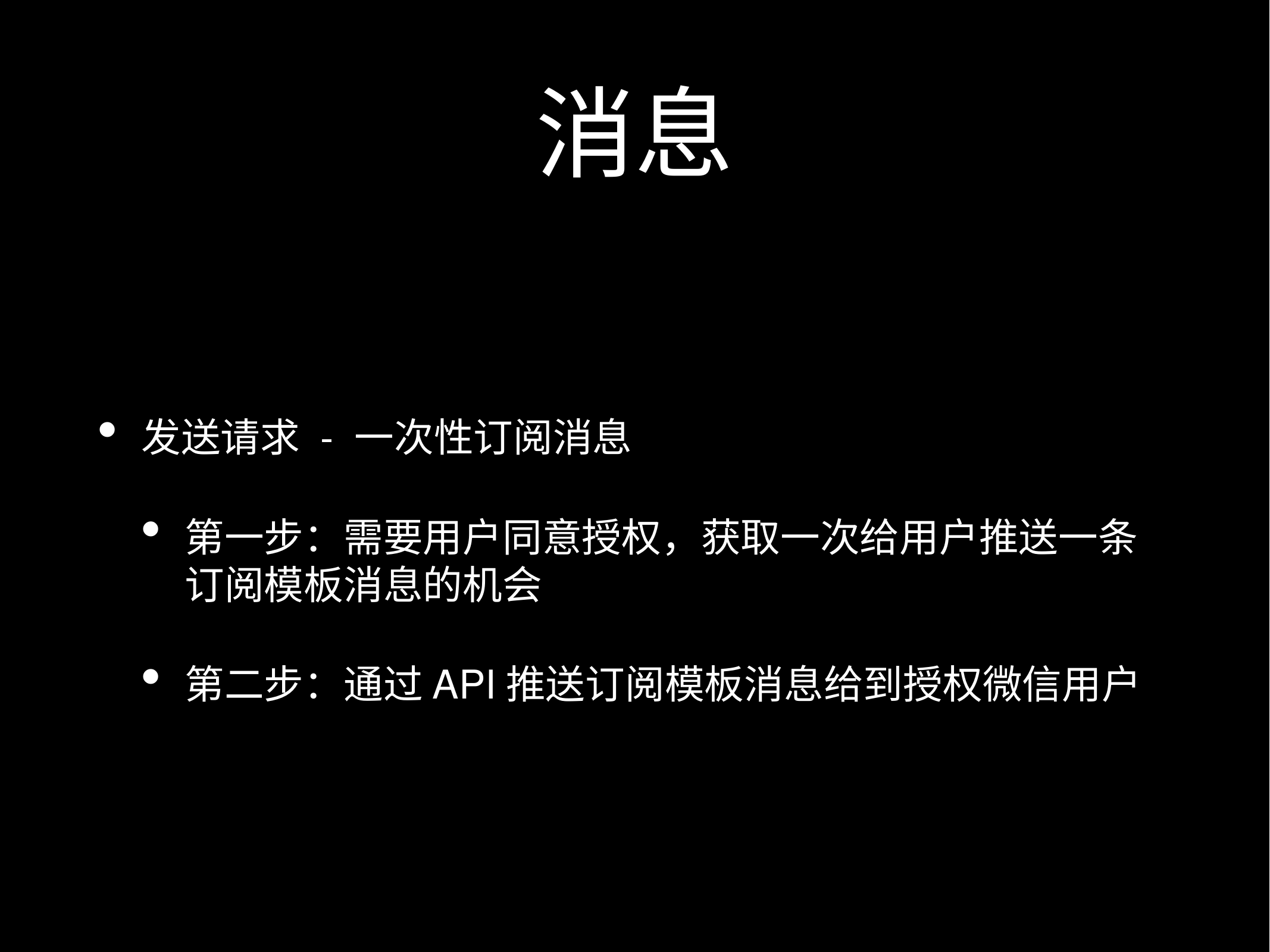

# 消息
发送请求 - 一次性订阅消息
第一步：需要用户同意授权，获取一次给用户推送一条订阅模板消息的机会
第二步：通过API推送订阅模板消息给到授权微信用户